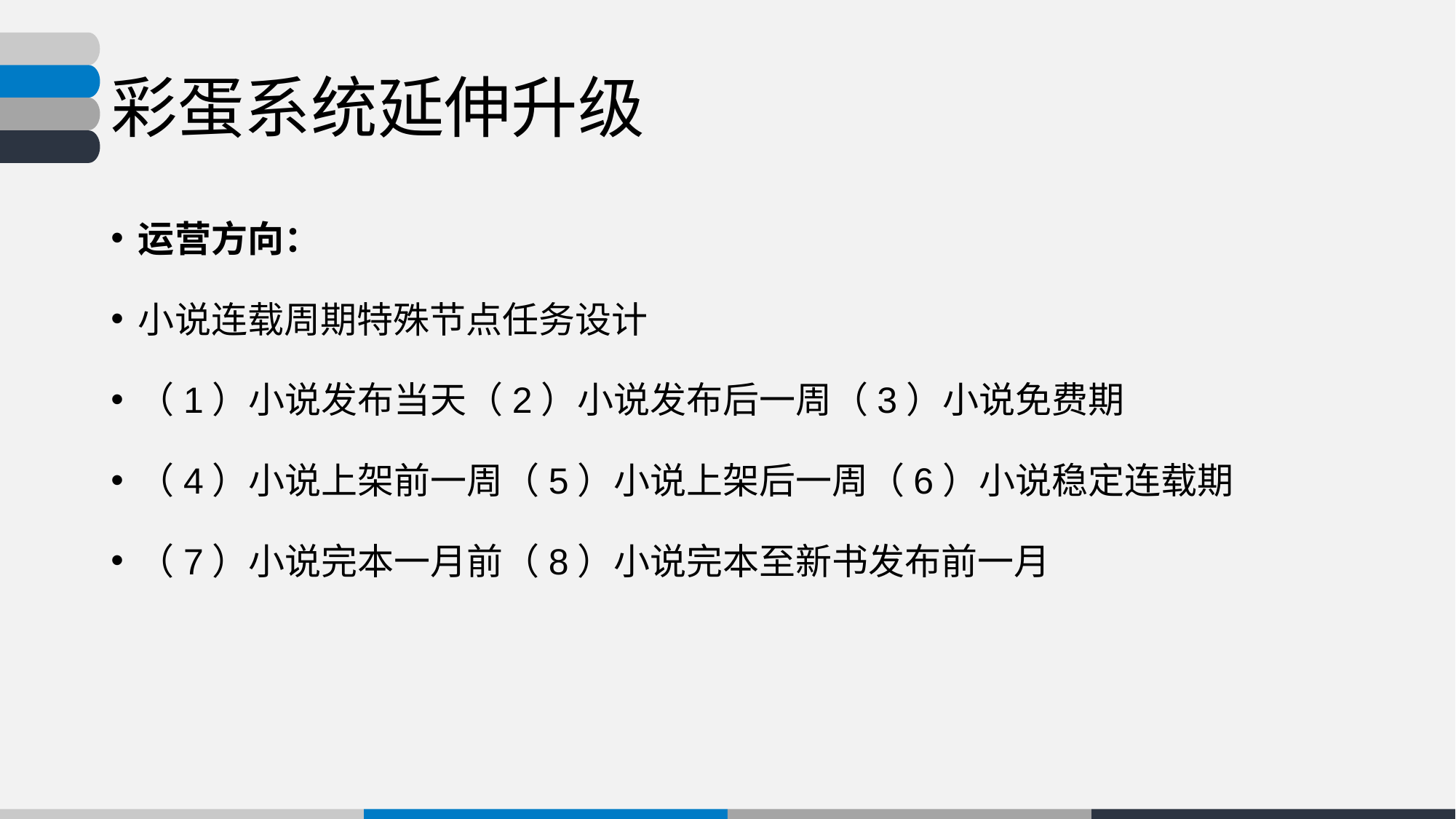

# 彩蛋系统延伸升级
运营方向：
小说连载周期特殊节点任务设计
（1）小说发布当天（2）小说发布后一周（3）小说免费期
（4）小说上架前一周（5）小说上架后一周（6）小说稳定连载期
（7）小说完本一月前（8）小说完本至新书发布前一月